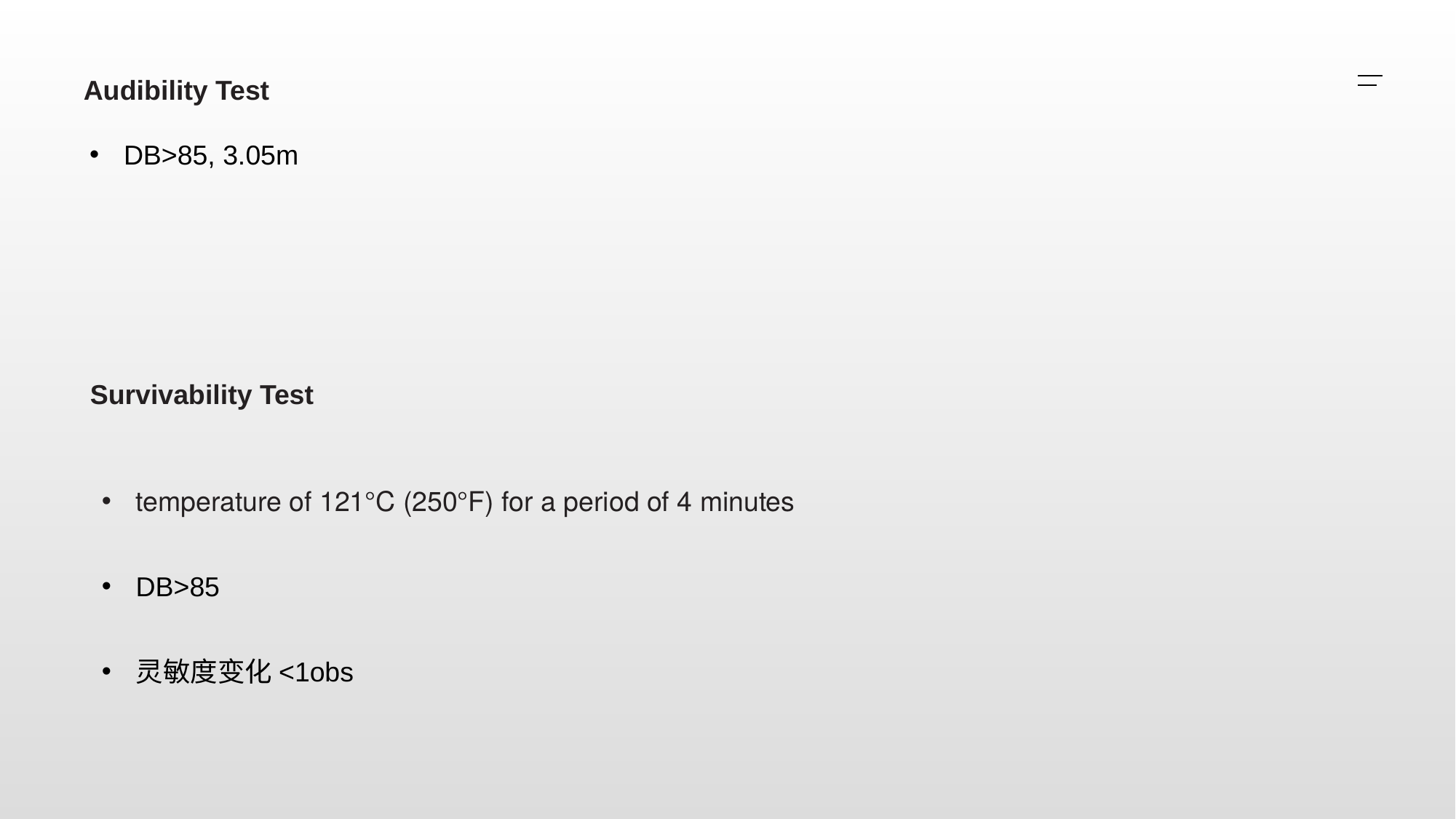

Audibility Test

DB>85, 3.05m

Survivability Test

temperature of 121°C (250°F) for a period of 4 minutes
DB>85

灵敏度变化<1obs